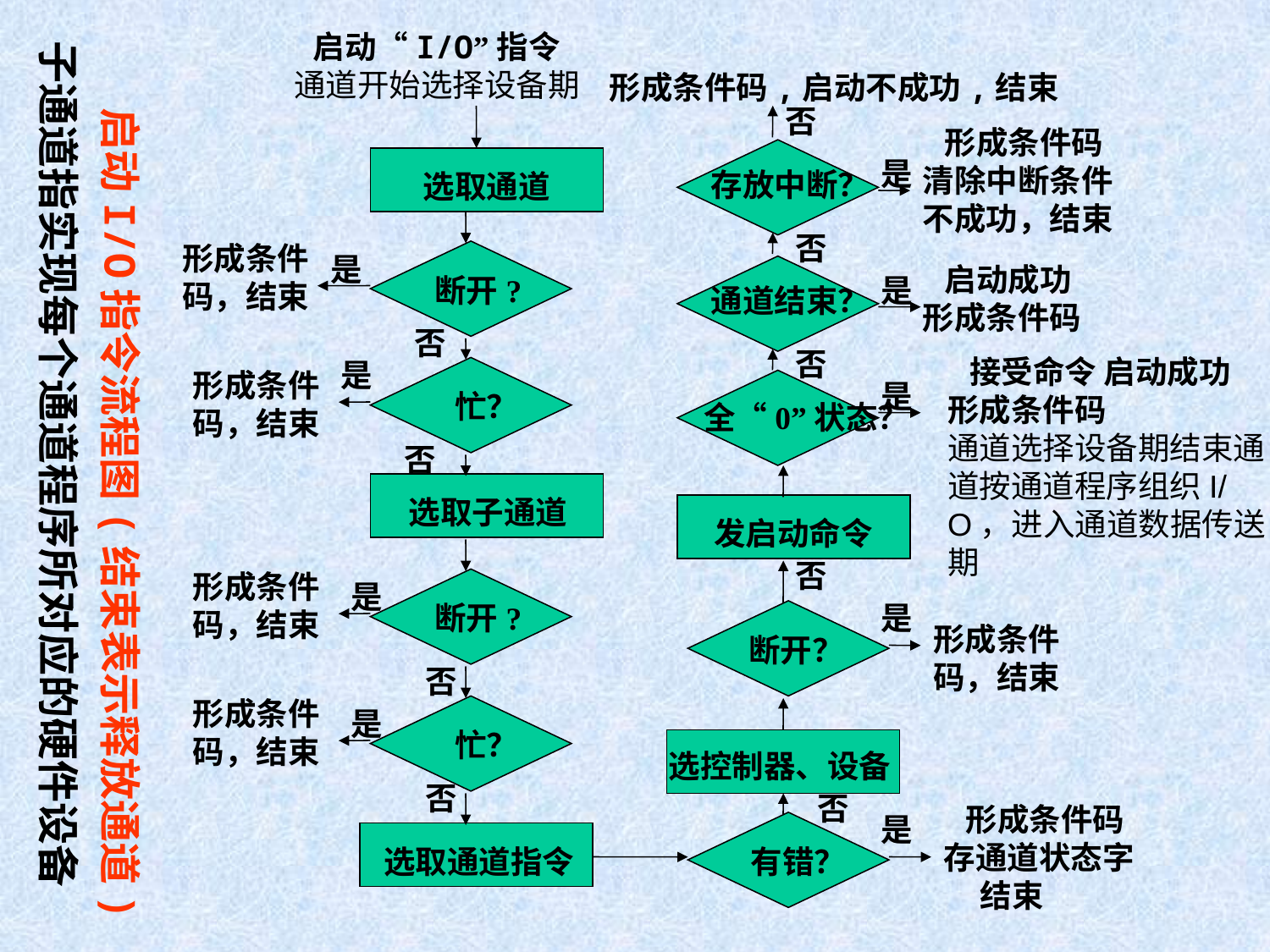

启动“I/O”指令
通道开始选择设备期
子通道指实现每个通道程序所对应的硬件设备
形成条件码,启动不成功,结束

启动I/O指令流程图(结束表示释放通道)
否

  形成条件码
清除中断条件
不成功，结束

是
存放中断？
      选取通道

否
形成条件
码，结束

是
  启动成功
形成条件码

    断开?
是
通道结束？

否

否
  接受命令 启动成功
形成条件码
通道选择设备期结束通道按通道程序组织I/O，进入通道数据传送期
是

形成条件
码，结束

是
      忙？
全“0”状态？

否

    选取子通道

    发启动命令

否
形成条件
码，结束

是
    断开?
是

形成条件
码，结束
   断开？

否

形成条件
码，结束

是

      忙？

选控制器、设备
否
否

  形成条件码
存通道状态字
    结束
是

  选取通道指令
   有错？